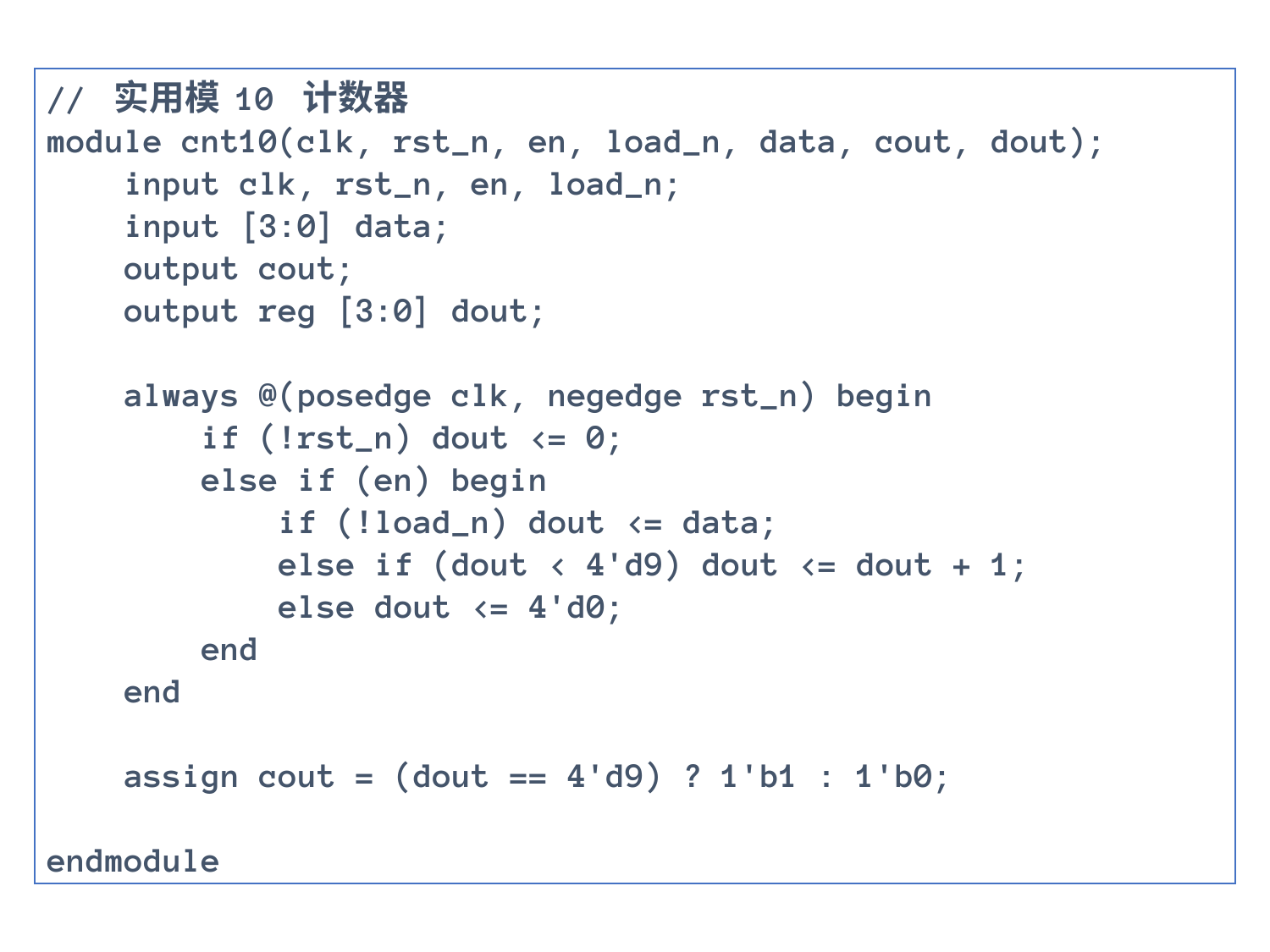

// 实用模 10 计数器
module cnt10(clk, rst_n, en, load_n, data, cout, dout);
    input clk, rst_n, en, load_n;
    input [3:0] data;
    output cout;
    output reg [3:0] dout;

    always @(posedge clk, negedge rst_n) begin
        if (!rst_n) dout <= 0;
        else if (en) begin
            if (!load_n) dout <= data;
            else if (dout < 4'd9) dout <= dout + 1;
            else dout <= 4'd0;
        end
    end

    assign cout = (dout == 4'd9) ? 1'b1 : 1'b0;

endmodule